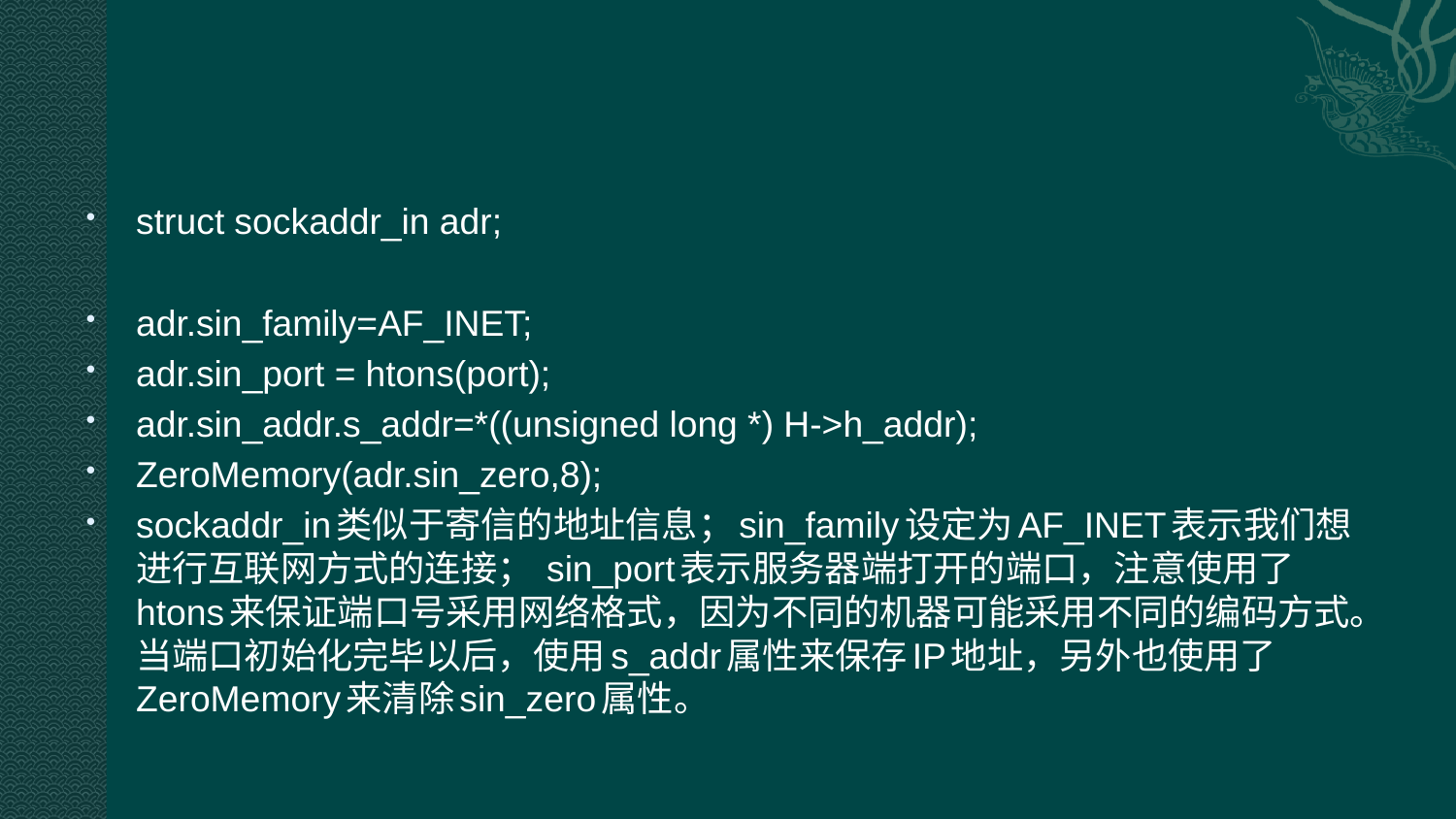

#
struct sockaddr_in adr;

adr.sin_family=AF_INET;
adr.sin_port = htons(port);
adr.sin_addr.s_addr=*((unsigned long *) H->h_addr);
ZeroMemory(adr.sin_zero,8);
sockaddr_in类似于寄信的地址信息；sin_family设定为AF_INET表示我们想进行互联网方式的连接； sin_port表示服务器端打开的端口，注意使用了htons来保证端口号采用网络格式，因为不同的机器可能采用不同的编码方式。当端口初始化完毕以后，使用s_addr属性来保存IP地址，另外也使用了ZeroMemory来清除sin_zero属性。